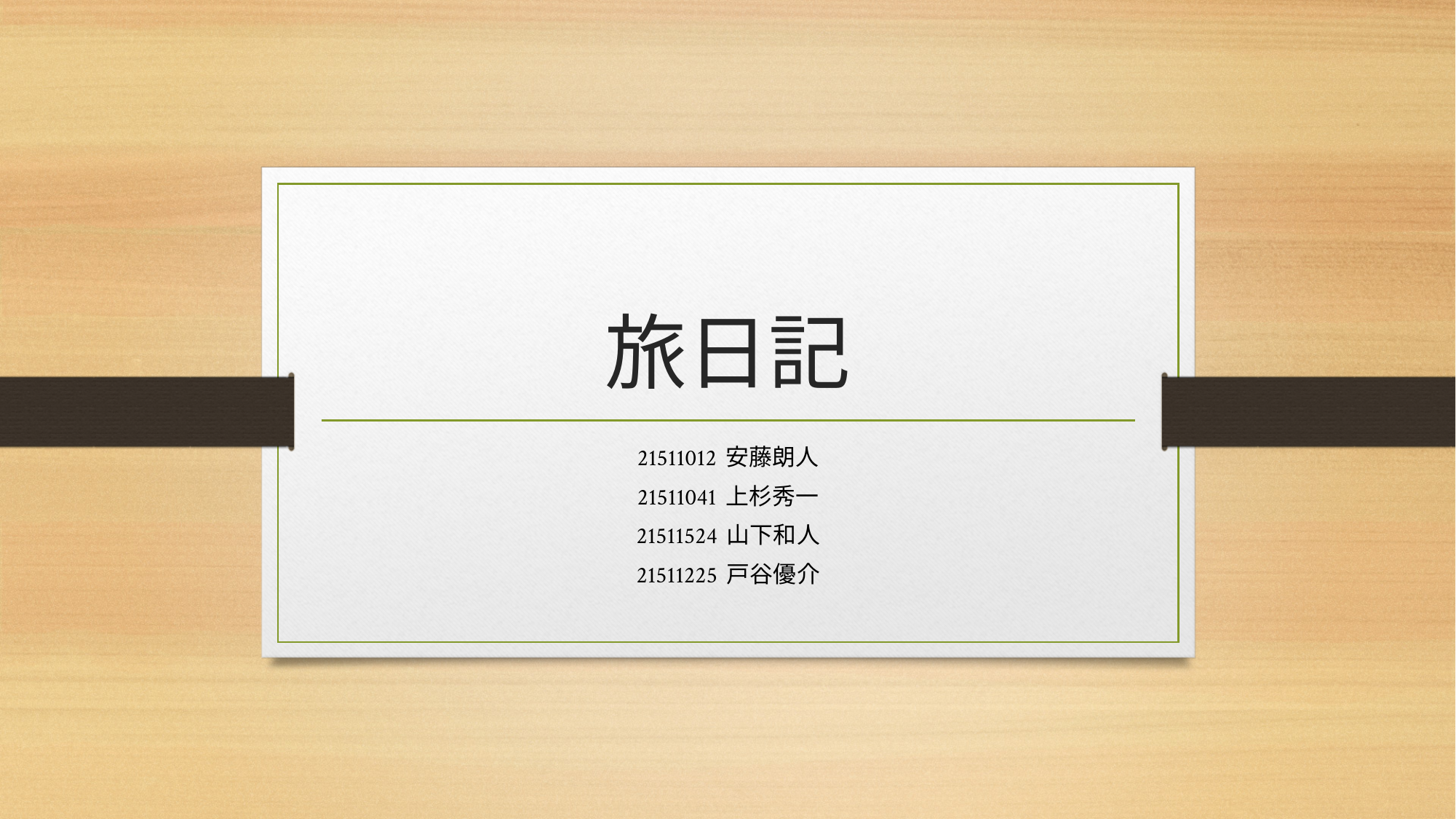

# 旅日記
21511012 安藤朗人
21511041 上杉秀一
21511524 山下和人
21511225 戸谷優介